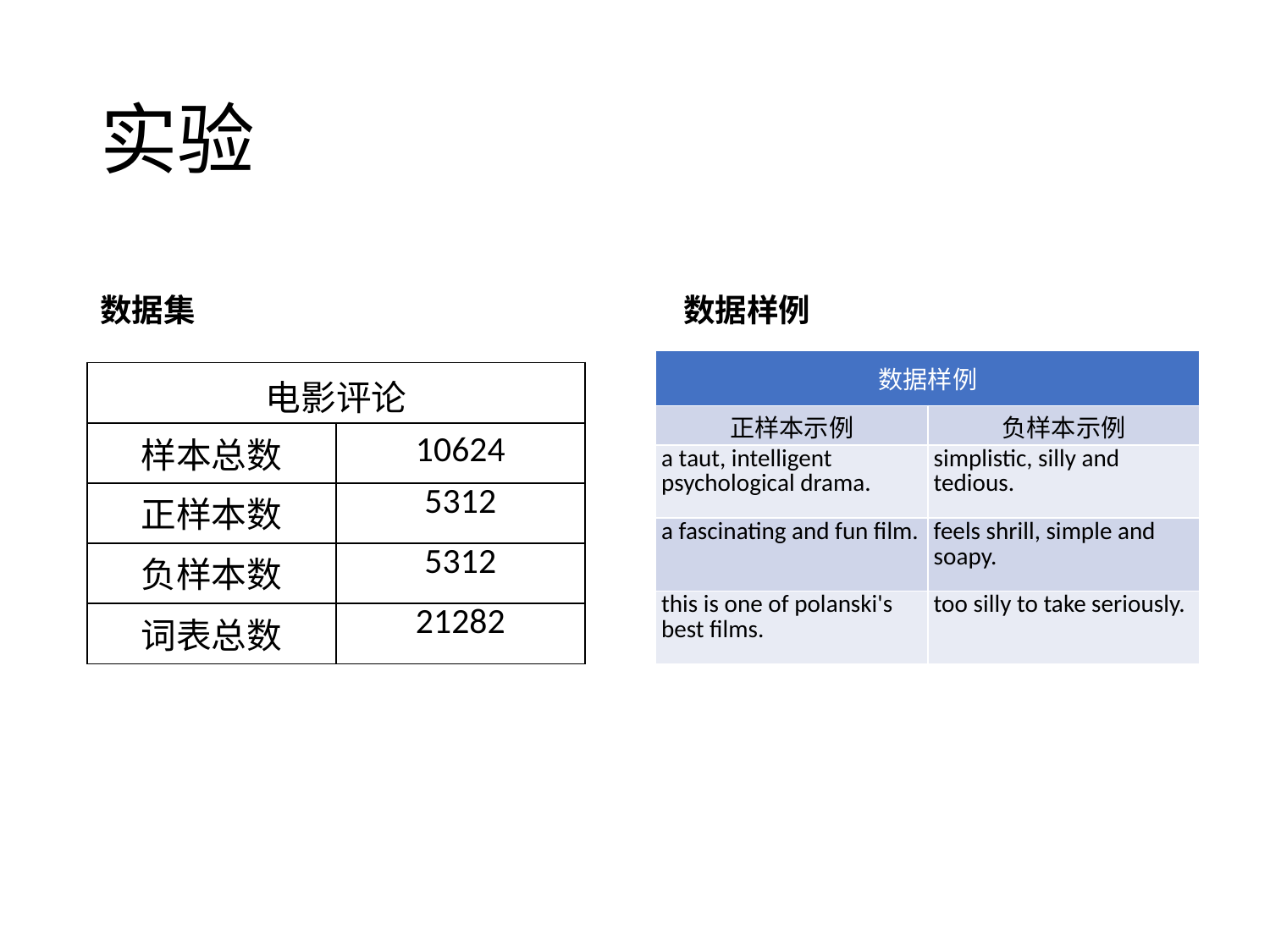

# 实验
数据集
数据样例
| 数据样例 |  |
| --- | --- |
| 正样本示例 | 负样本示例 |
| a taut, intelligent psychological drama. | simplistic, silly and tedious. |
| a fascinating and fun film. | feels shrill, simple and soapy. |
| this is one of polanski's best films. | too silly to take seriously. |
| 电影评论 |  |
| --- | --- |
| 样本总数 | 10624 |
| 正样本数 | 5312 |
| 负样本数 | 5312 |
| 词表总数 | 21282 |